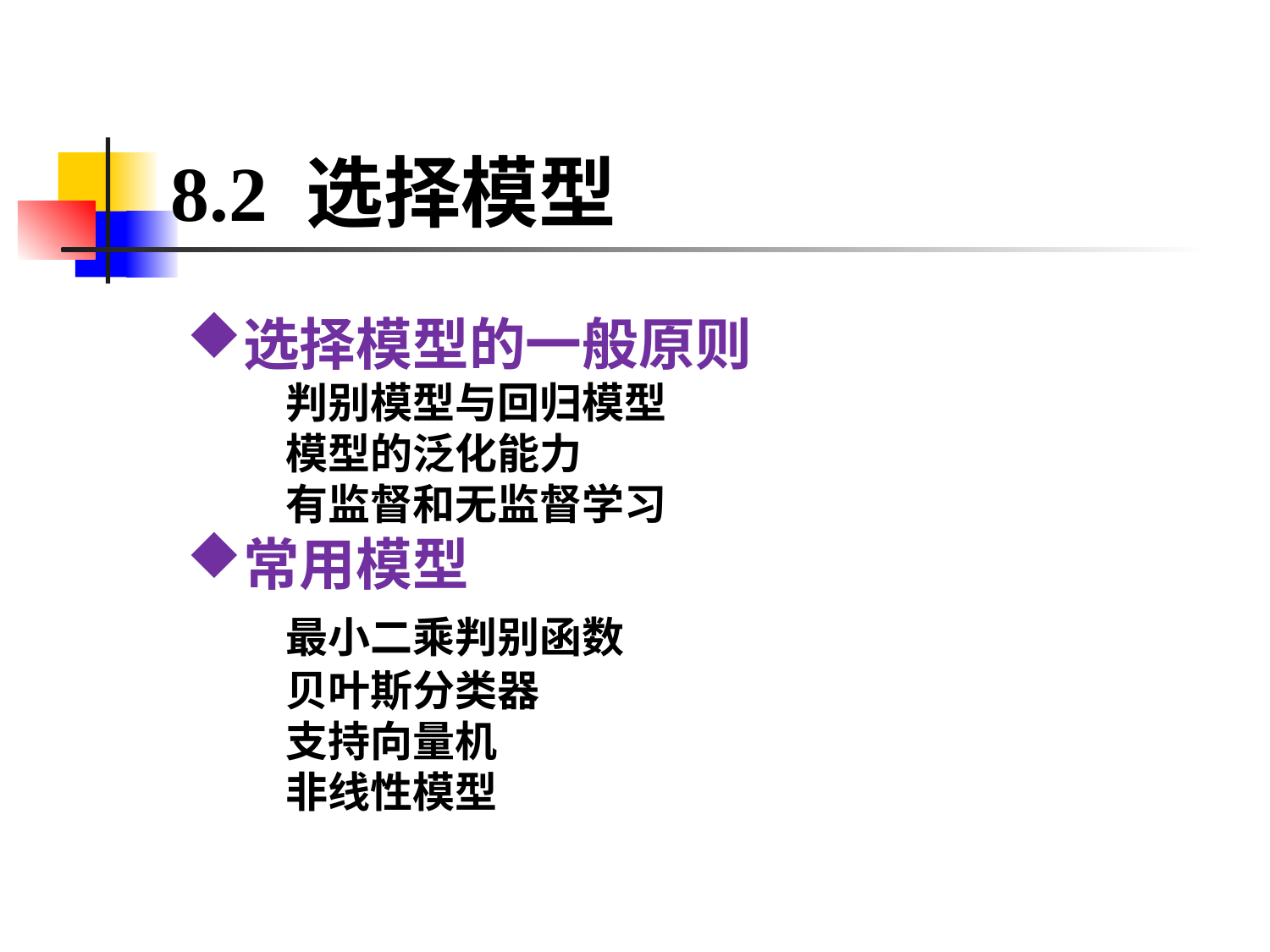

8.2 选择模型
选择模型的一般原则
	 判别模型与回归模型
	 模型的泛化能力
	 有监督和无监督学习
常用模型
	 最小二乘判别函数
	 贝叶斯分类器
	 支持向量机
	 非线性模型